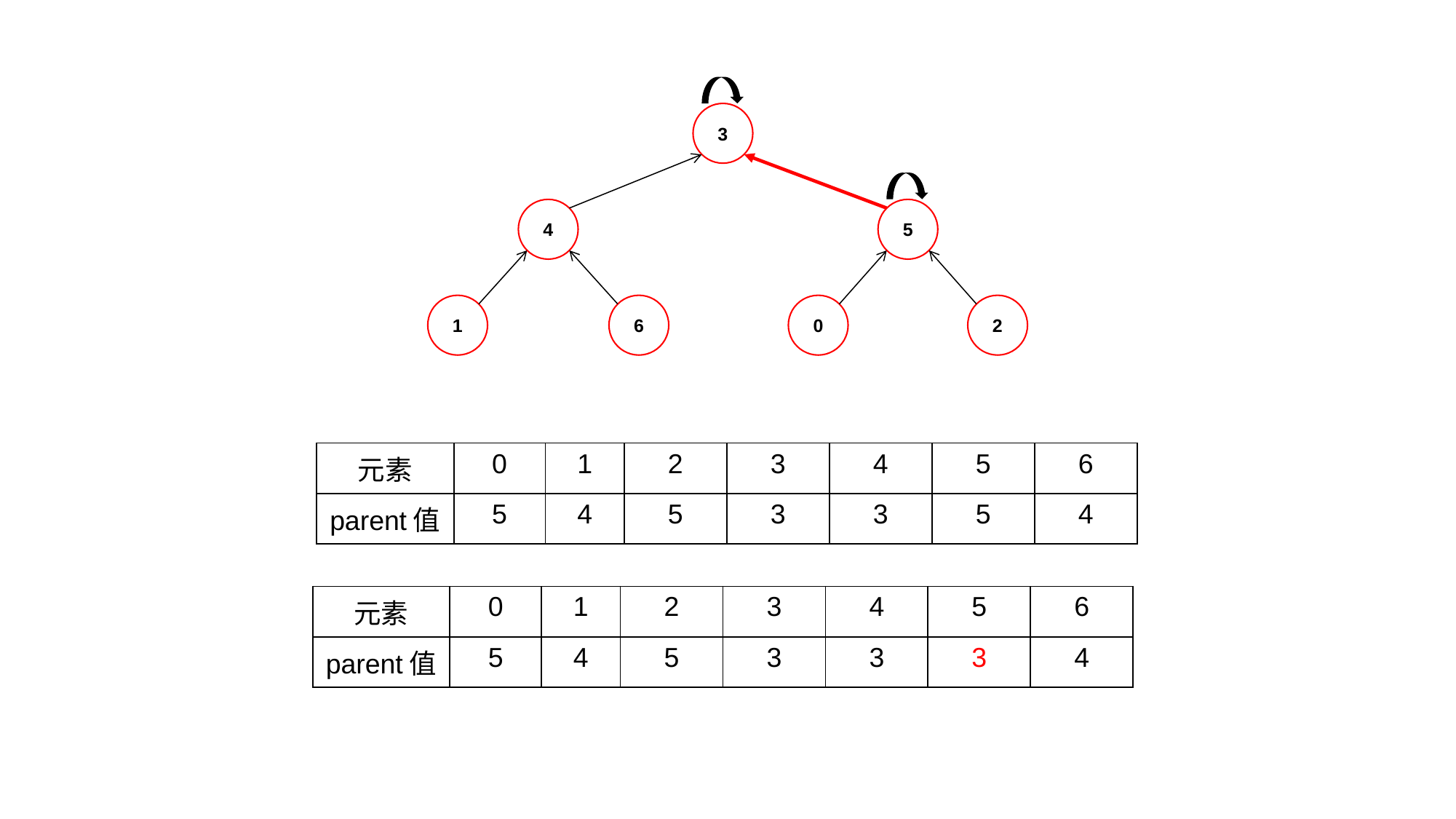

3

4
5

1
6
0
2
| 元素 | 0 | 1 | 2 | 3 | 4 | 5 | 6 |
| --- | --- | --- | --- | --- | --- | --- | --- |
| parent值 | 5 | 4 | 5 | 3 | 3 | 5 | 4 |
| 元素 | 0 | 1 | 2 | 3 | 4 | 5 | 6 |
| --- | --- | --- | --- | --- | --- | --- | --- |
| parent值 | 5 | 4 | 5 | 3 | 3 | 3 | 4 |